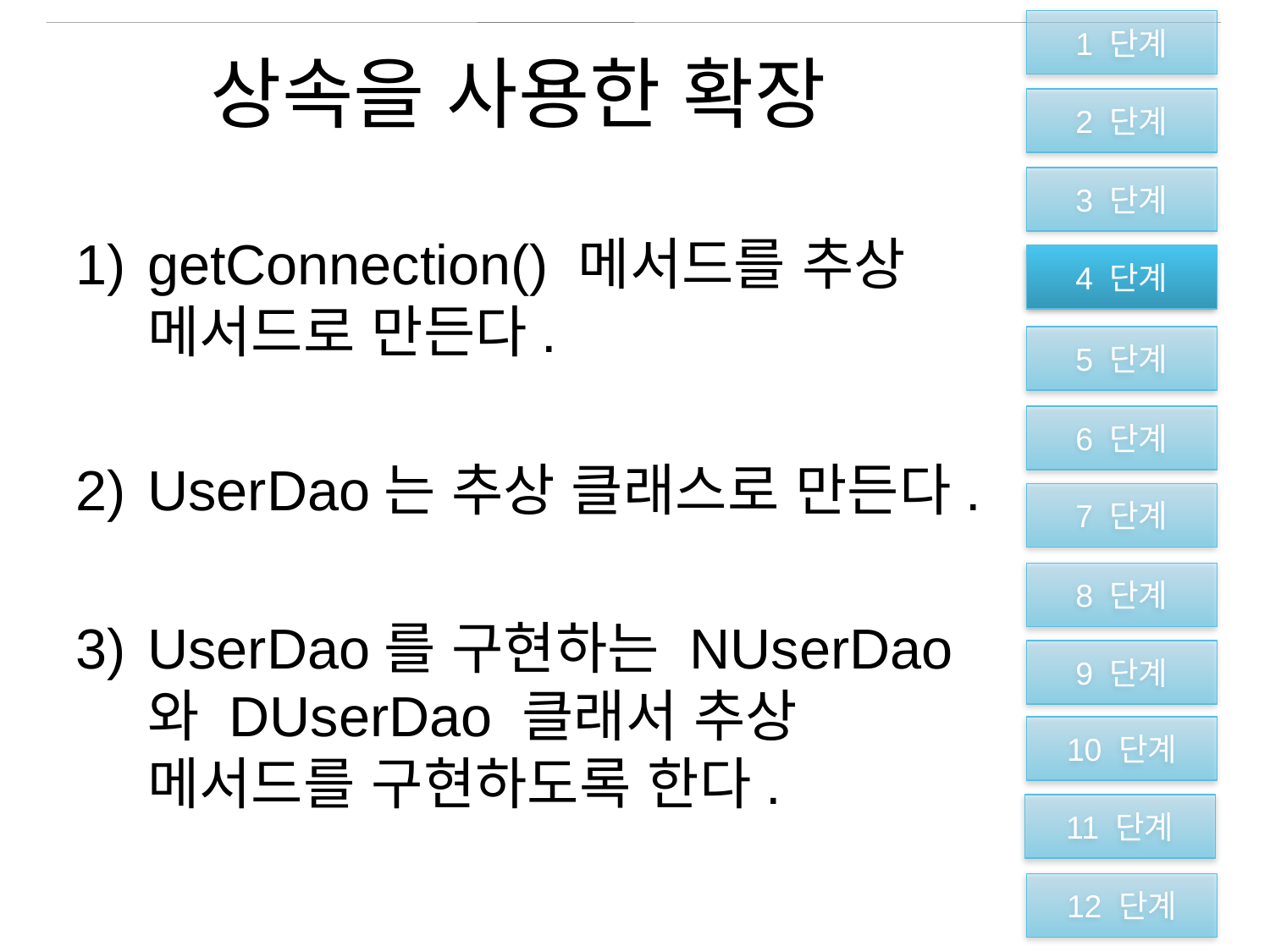

1 단계
2 단계
3 단계
4 단계
5 단계
6 단계
7 단계
8 단계
9 단계
10 단계
11 단계
12 단계
# 상속을 사용한 확장
getConnection() 메서드를 추상 메서드로 만든다.

UserDao는 추상 클래스로 만든다.

UserDao를 구현하는 NUserDao와 DUserDao 클래서 추상 메서드를 구현하도록 한다.